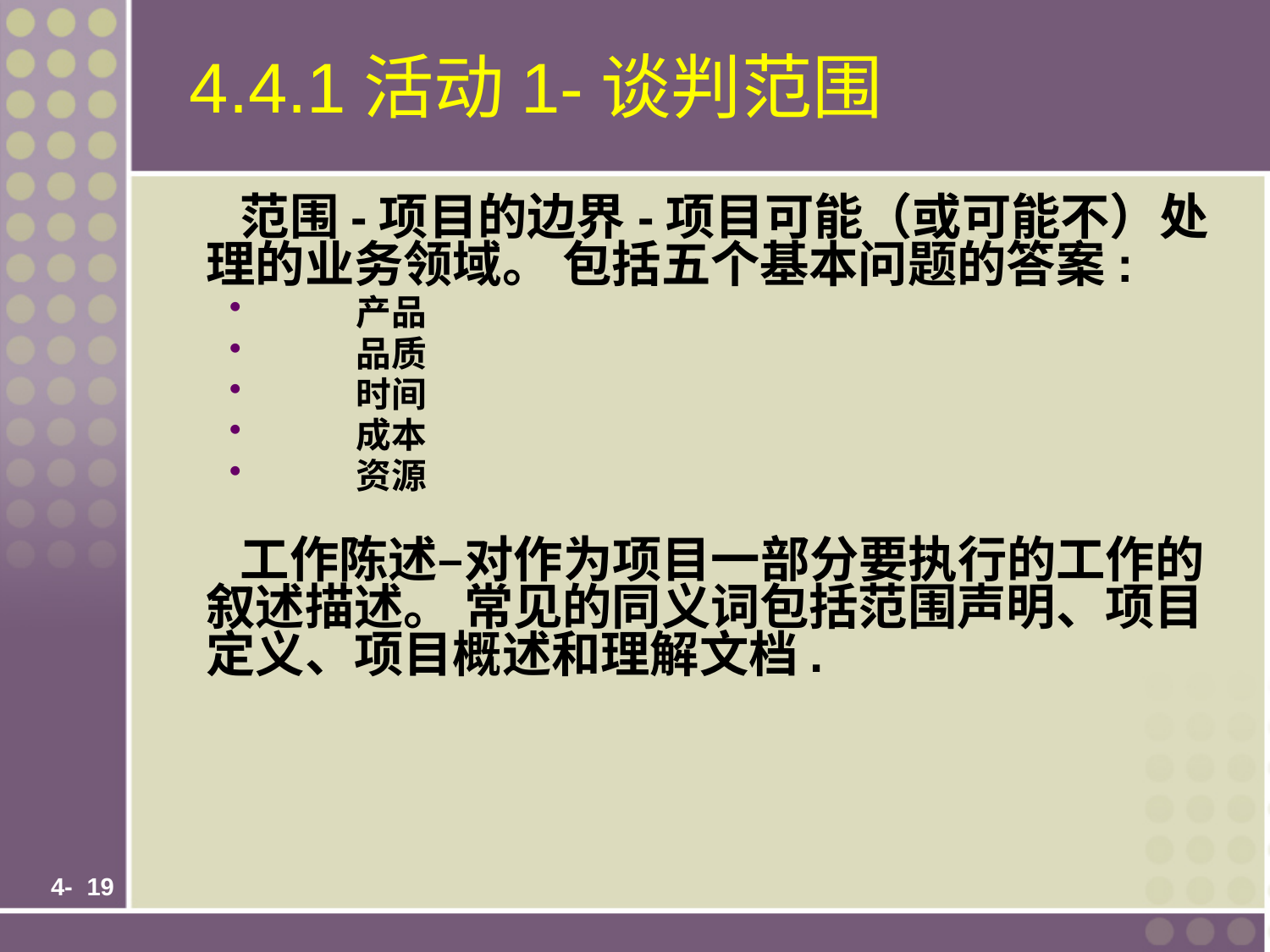

# 4.4.1活动1-谈判范围
  范围-项目的边界-项目可能（或可能不）处理的业务领域。 包括五个基本问题的答案:
  	产品
  	品质
  	时间
  	成本
  	资源
  工作陈述–对作为项目一部分要执行的工作的叙述描述。 常见的同义词包括范围声明、项目定义、项目概述和理解文档.
  4-  19